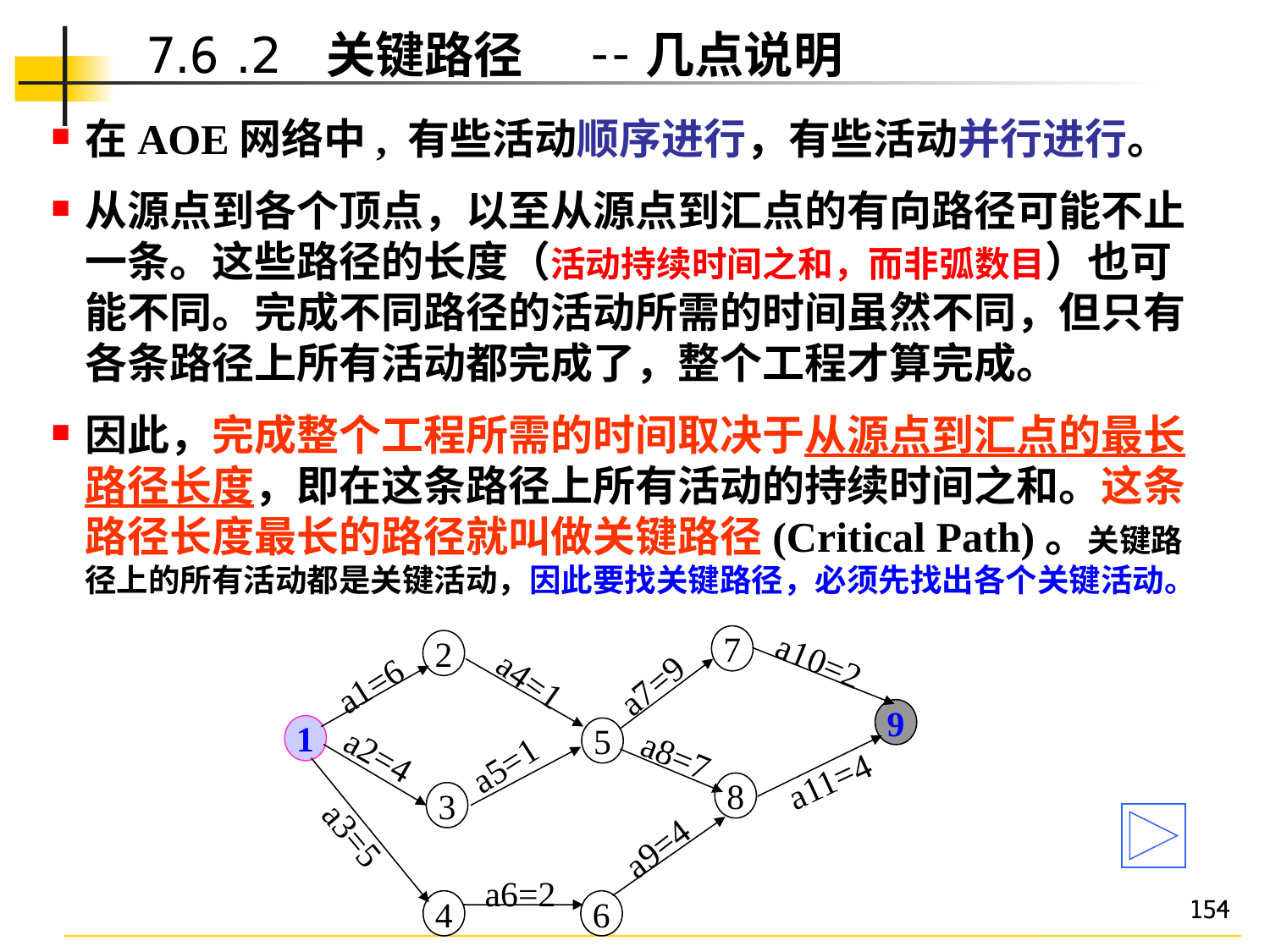

# 7.6 .2  关键路径     --几点说明
在AOE网络中, 有些活动顺序进行，有些活动并行进行。
从源点到各个顶点，以至从源点到汇点的有向路径可能不止一条。这些路径的长度（活动持续时间之和，而非弧数目）也可能不同。完成不同路径的活动所需的时间虽然不同，但只有各条路径上所有活动都完成了，整个工程才算完成。
因此，完成整个工程所需的时间取决于从源点到汇点的最长路径长度，即在这条路径上所有活动的持续时间之和。这条路径长度最长的路径就叫做关键路径(Critical Path)。关键路径上的所有活动都是关键活动，因此要找关键路径，必须先找出各个关键活动。
7
2

9
1
5

8
3

4
6

a10=2
a4=1
a1=6
a7=9
a2=4
a8=7
a5=1
a11=4
a3=5
a9=4
a6=2

154